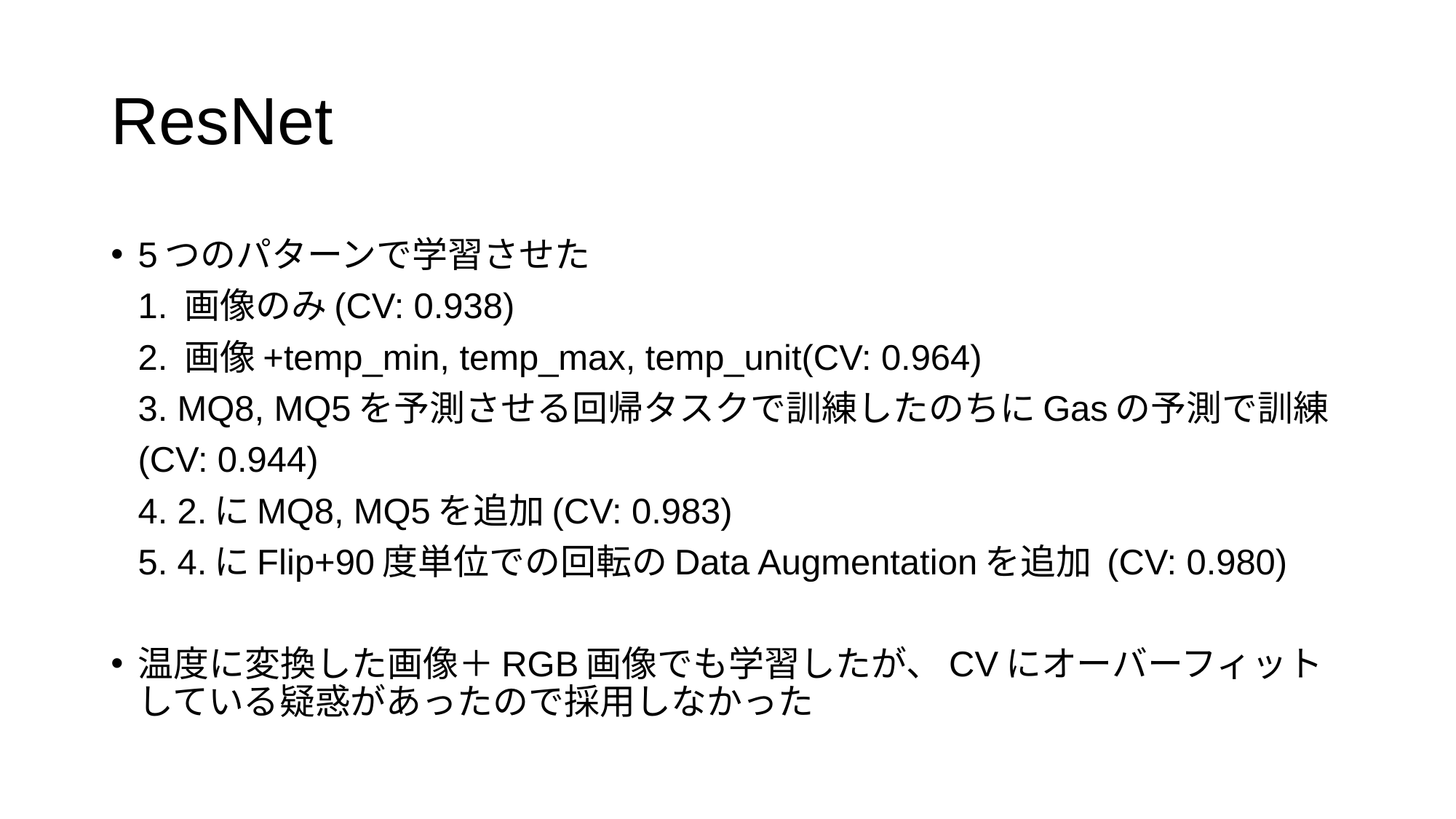

# ResNet
5つのパターンで学習させた
1. 画像のみ(CV: 0.938)
2. 画像+temp_min, temp_max, temp_unit(CV: 0.964)
3. MQ8, MQ5を予測させる回帰タスクで訓練したのちにGasの予測で訓練(CV: 0.944)
4. 2.にMQ8, MQ5を追加(CV: 0.983)
5. 4.にFlip+90度単位での回転のData Augmentationを追加 (CV: 0.980)

温度に変換した画像＋RGB画像でも学習したが、CVにオーバーフィットしている疑惑があったので採用しなかった